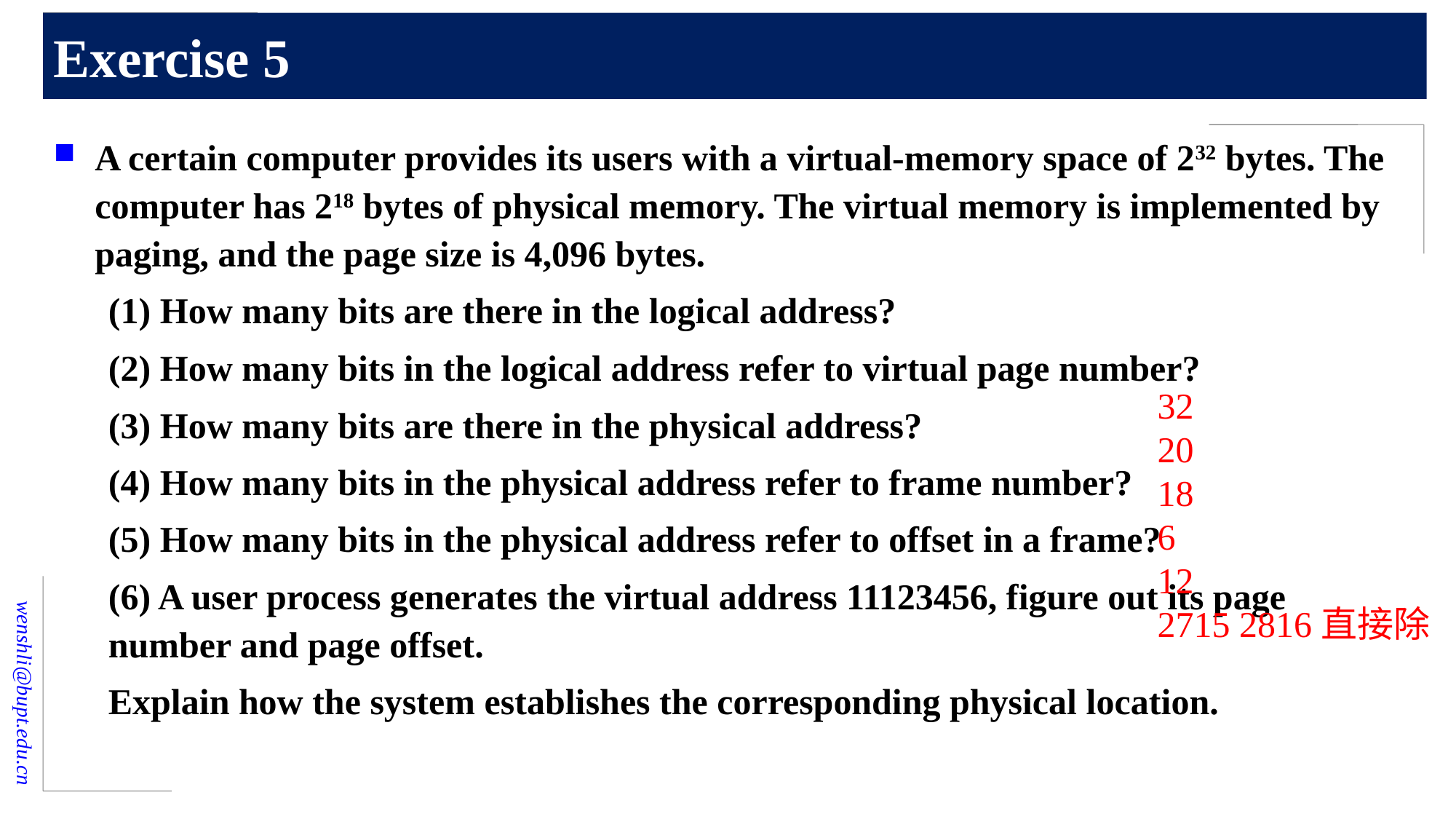

# Exercise 5
A certain computer provides its users with a virtual-memory space of 232 bytes. The computer has 218 bytes of physical memory. The virtual memory is implemented by paging, and the page size is 4,096 bytes.
(1) How many bits are there in the logical address?
(2) How many bits in the logical address refer to virtual page number?
(3) How many bits are there in the physical address?
(4) How many bits in the physical address refer to frame number?
(5) How many bits in the physical address refer to offset in a frame?
(6) A user process generates the virtual address 11123456, figure out its page number and page offset.
Explain how the system establishes the corresponding physical location.
32
20
18
6
12
2715 2816直接除
54